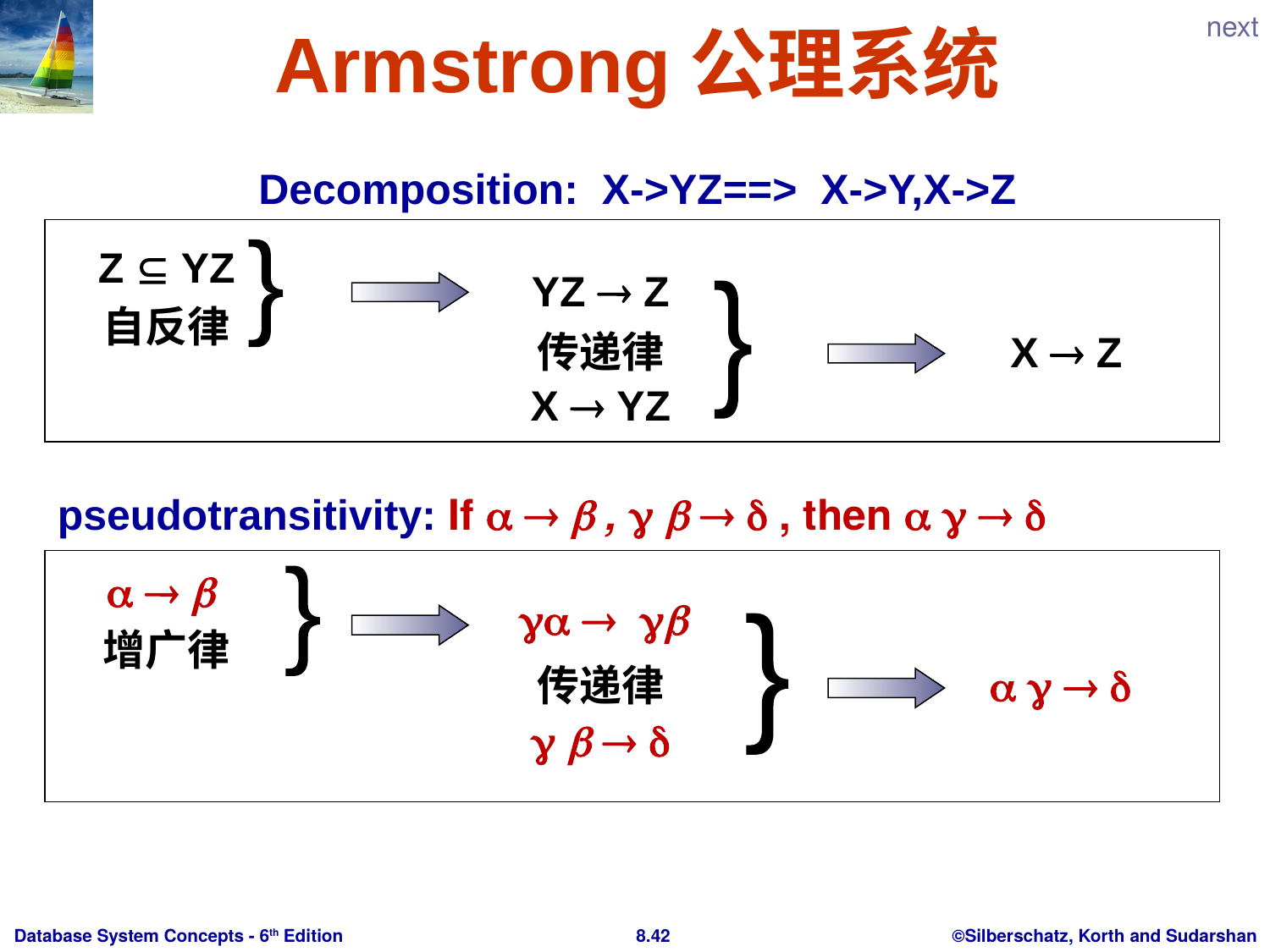

next
Armstrong公理系统
Decomposition:  X->YZ==>  X->Y,X->Z

Z ⊆ YZ
自反律
}
YZ → Z

}
传递律
X → Z

X → YZ
pseudotransitivity: If α → β , γ β → δ , then α γ → δ

α → β
增广律
}
 γα →  γβ

}
传递律
α γ → δ

γ β → δ